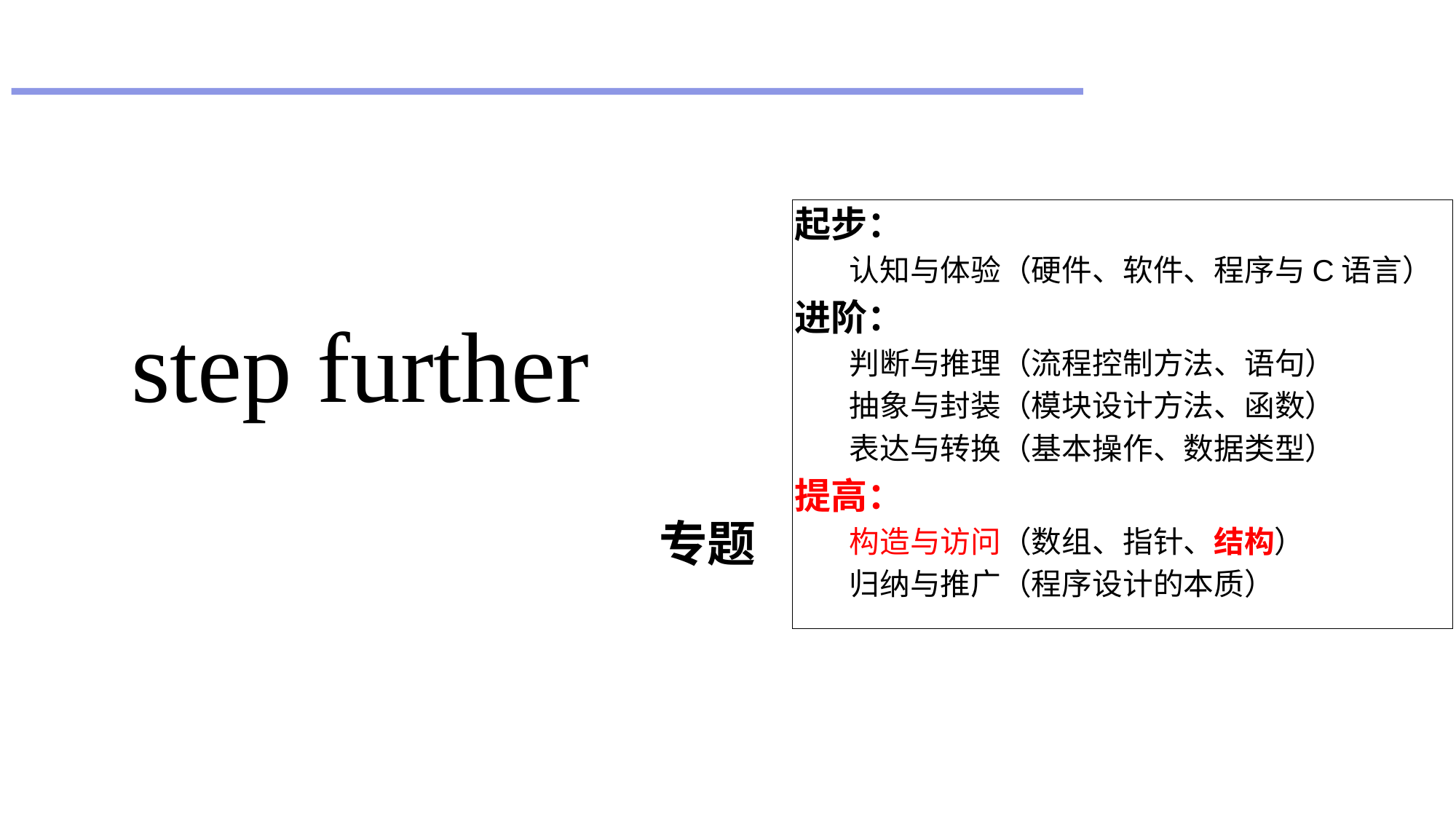

起步：
认知与体验（硬件、软件、程序与C语言）
进阶：
判断与推理（流程控制方法、语句）
抽象与封装（模块设计方法、函数）
表达与转换（基本操作、数据类型）
提高：
构造与访问（数组、指针、结构）
归纳与推广（程序设计的本质）
# step further

专题
刘奇志